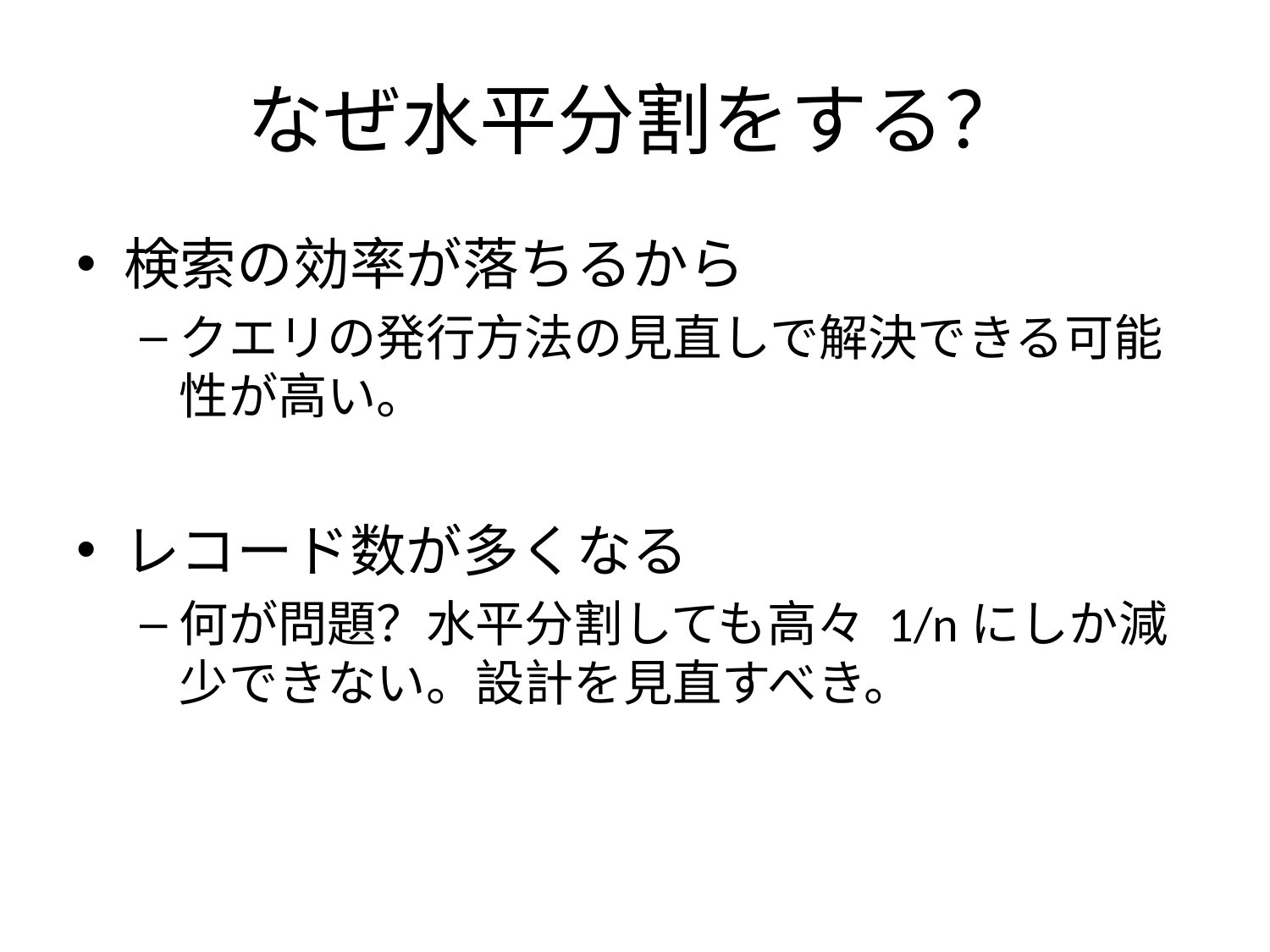

# なぜ水平分割をする？
検索の効率が落ちるから
クエリの発行方法の見直しで解決できる可能性が高い。

レコード数が多くなる
何が問題？水平分割しても高々 1/nにしか減少できない。設計を見直すべき。